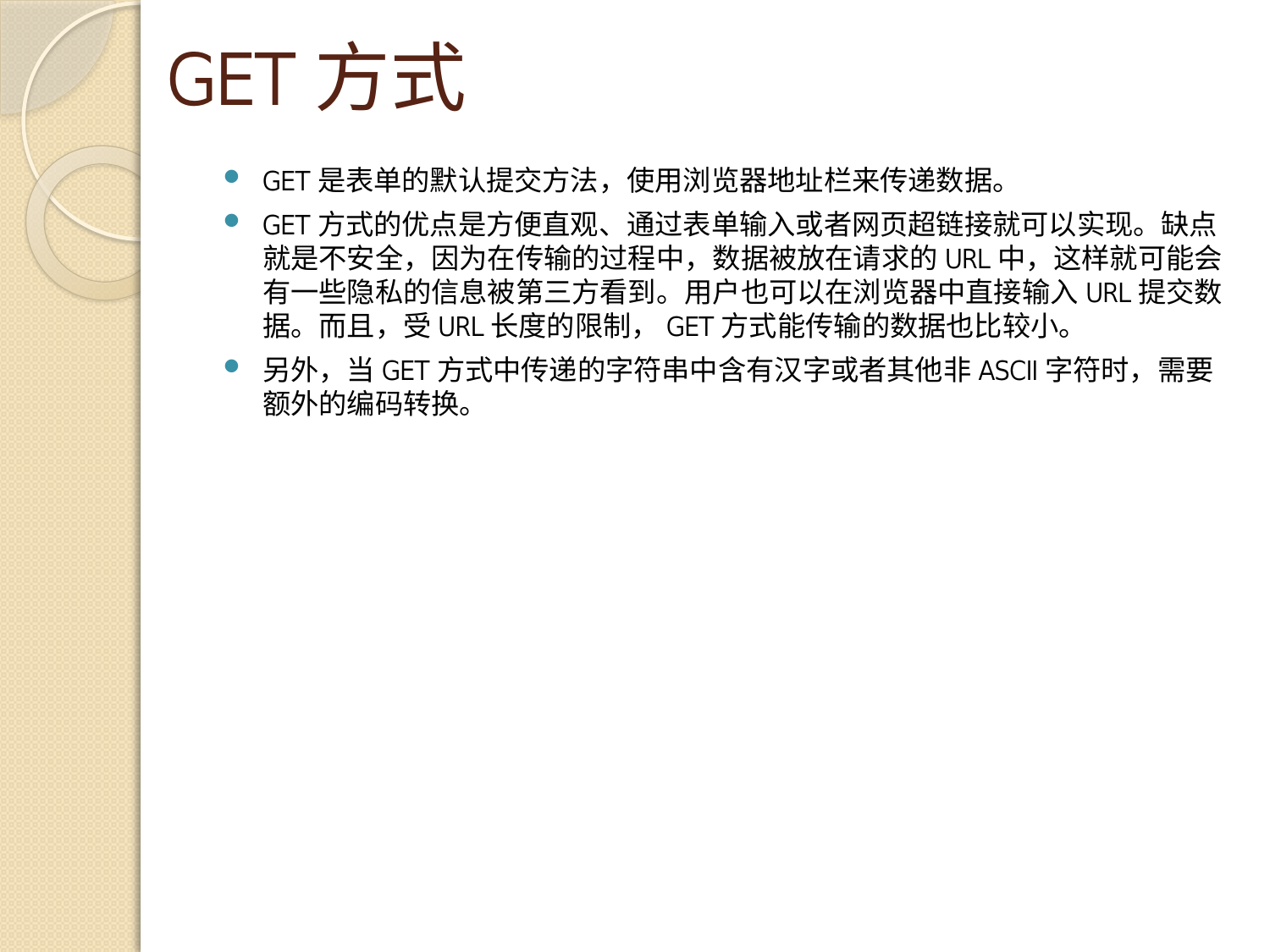

# GET方式
GET是表单的默认提交方法，使用浏览器地址栏来传递数据。
GET方式的优点是方便直观、通过表单输入或者网页超链接就可以实现。缺点就是不安全，因为在传输的过程中，数据被放在请求的URL中，这样就可能会有一些隐私的信息被第三方看到。用户也可以在浏览器中直接输入URL提交数据。而且，受URL长度的限制，GET方式能传输的数据也比较小。
另外，当GET方式中传递的字符串中含有汉字或者其他非ASCII字符时，需要额外的编码转换。